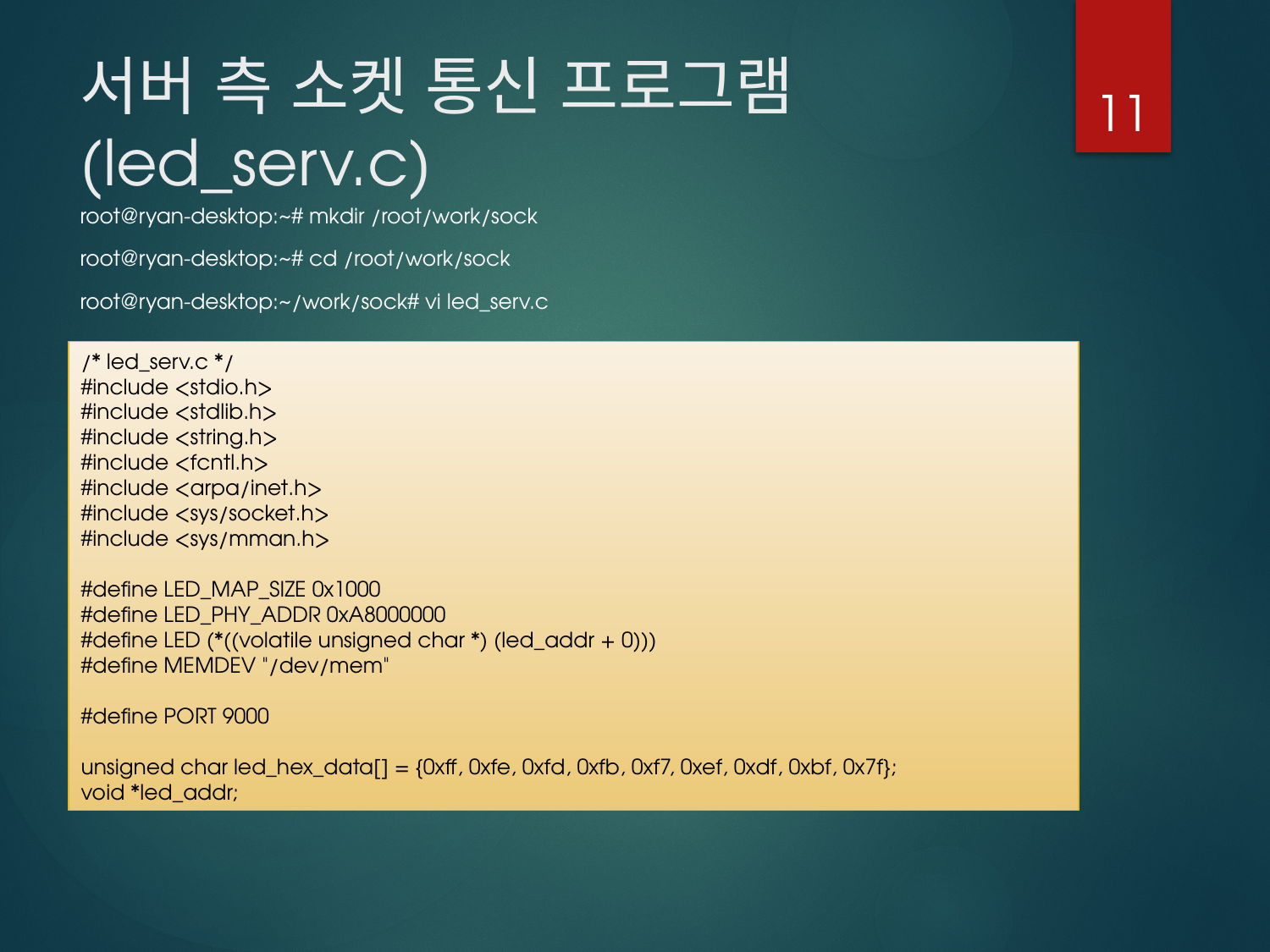

# 서버 측 소켓 통신 프로그램(led_serv.c)
11
root@ryan-desktop:~# mkdir /root/work/sock
root@ryan-desktop:~# cd /root/work/sock
root@ryan-desktop:~/work/sock# vi led_serv.c

/* led_serv.c */
#include <stdio.h>
#include <stdlib.h>
#include <string.h>
#include <fcntl.h>
#include <arpa/inet.h>
#include <sys/socket.h>
#include <sys/mman.h>

#define LED_MAP_SIZE 0x1000
#define LED_PHY_ADDR 0xA8000000
#define LED (*((volatile unsigned char *) (led_addr + 0)))
#define MEMDEV "/dev/mem"

#define PORT 9000

unsigned char led_hex_data[] = {0xff, 0xfe, 0xfd, 0xfb, 0xf7, 0xef, 0xdf, 0xbf, 0x7f};
void *led_addr;